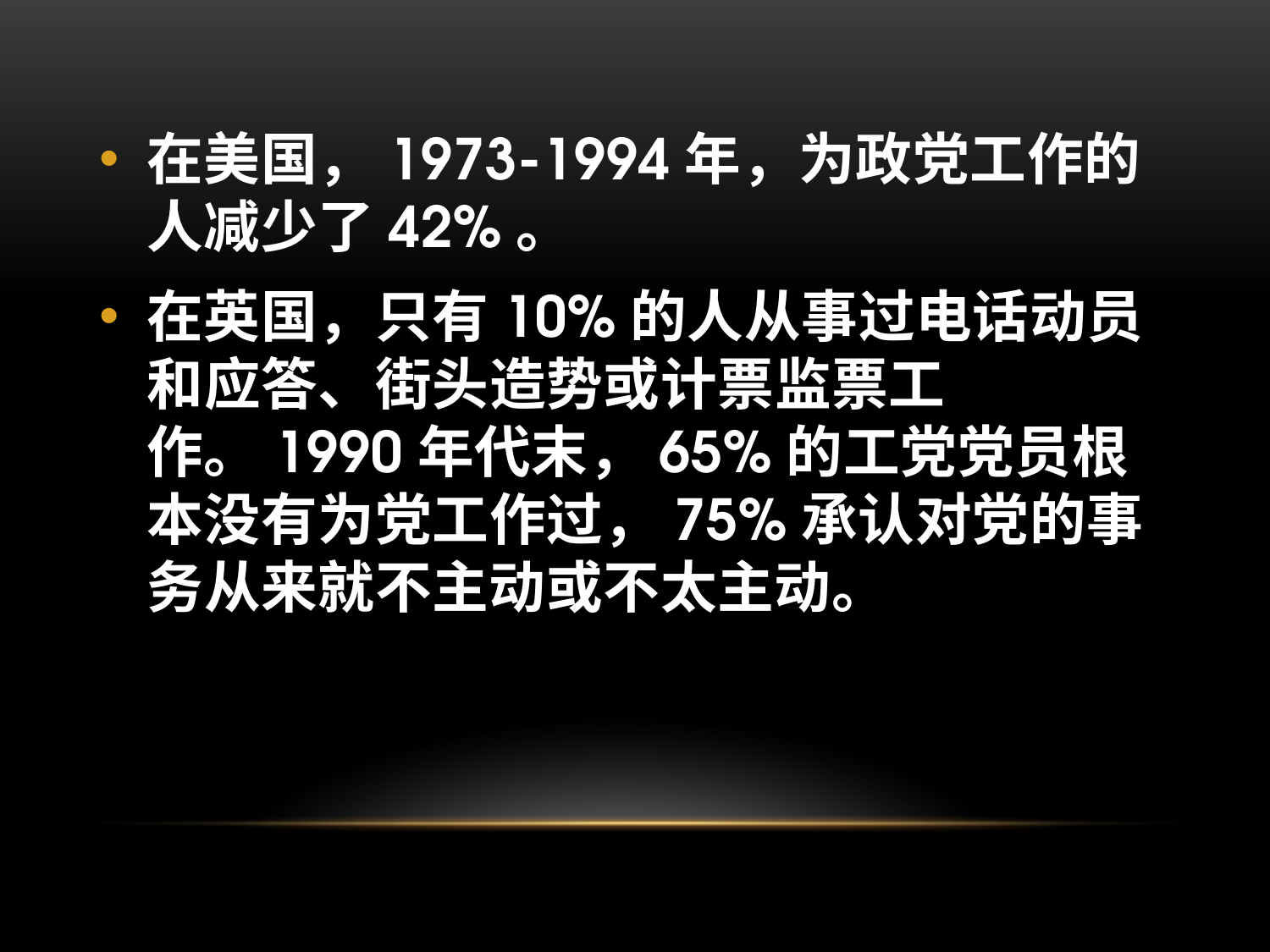

#
在美国，1973-1994年，为政党工作的人减少了42%。
在英国，只有10%的人从事过电话动员和应答、街头造势或计票监票工作。1990年代末，65%的工党党员根本没有为党工作过，75%承认对党的事务从来就不主动或不太主动。